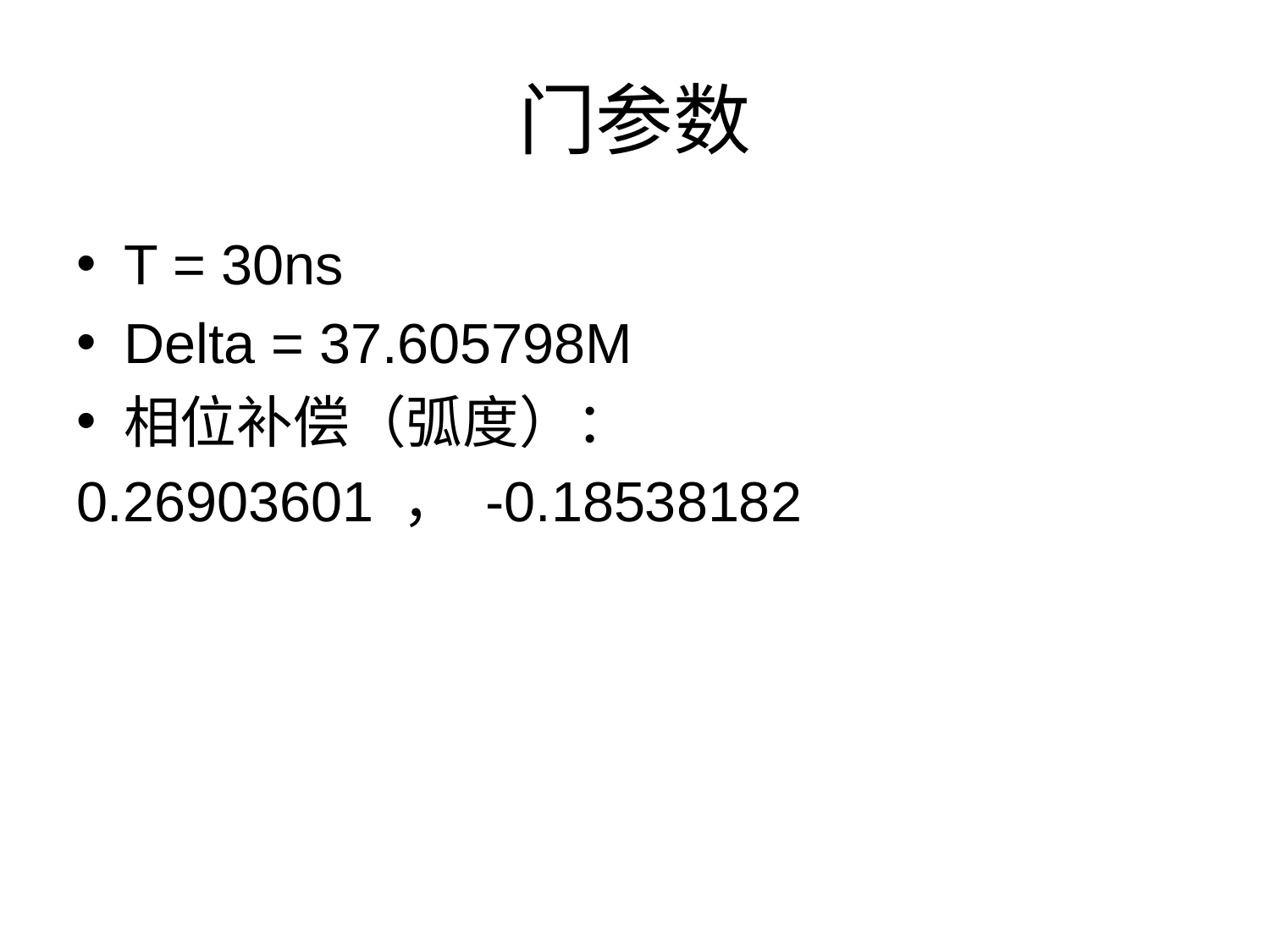

# 门参数
T = 30ns
Delta = 37.605798M
相位补偿（弧度）：
0.26903601 ， -0.18538182